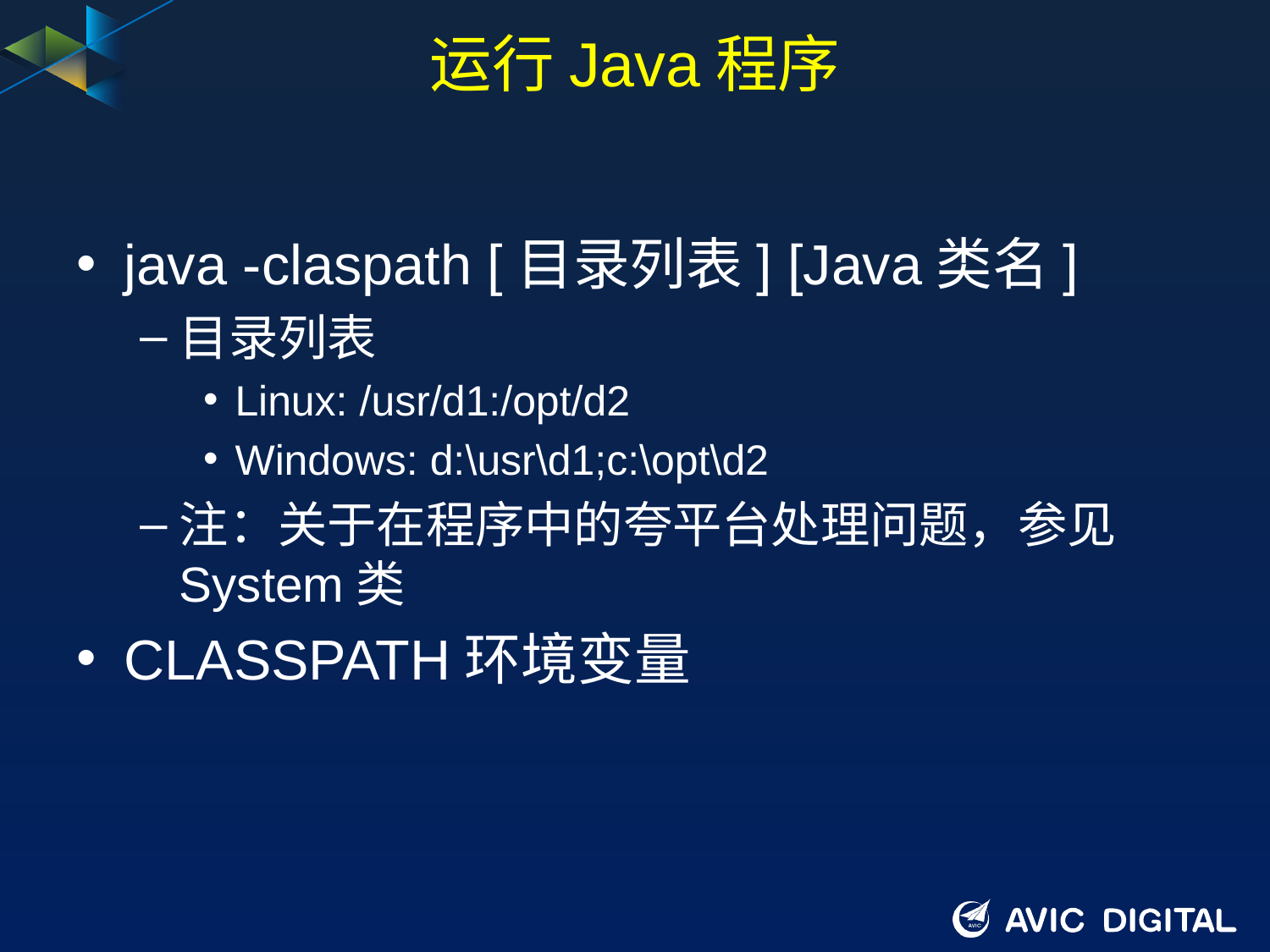

# 运行Java程序
java -claspath [目录列表] [Java类名]
目录列表
Linux: /usr/d1:/opt/d2
Windows: d:\usr\d1;c:\opt\d2
注：关于在程序中的夸平台处理问题，参见System类
CLASSPATH环境变量